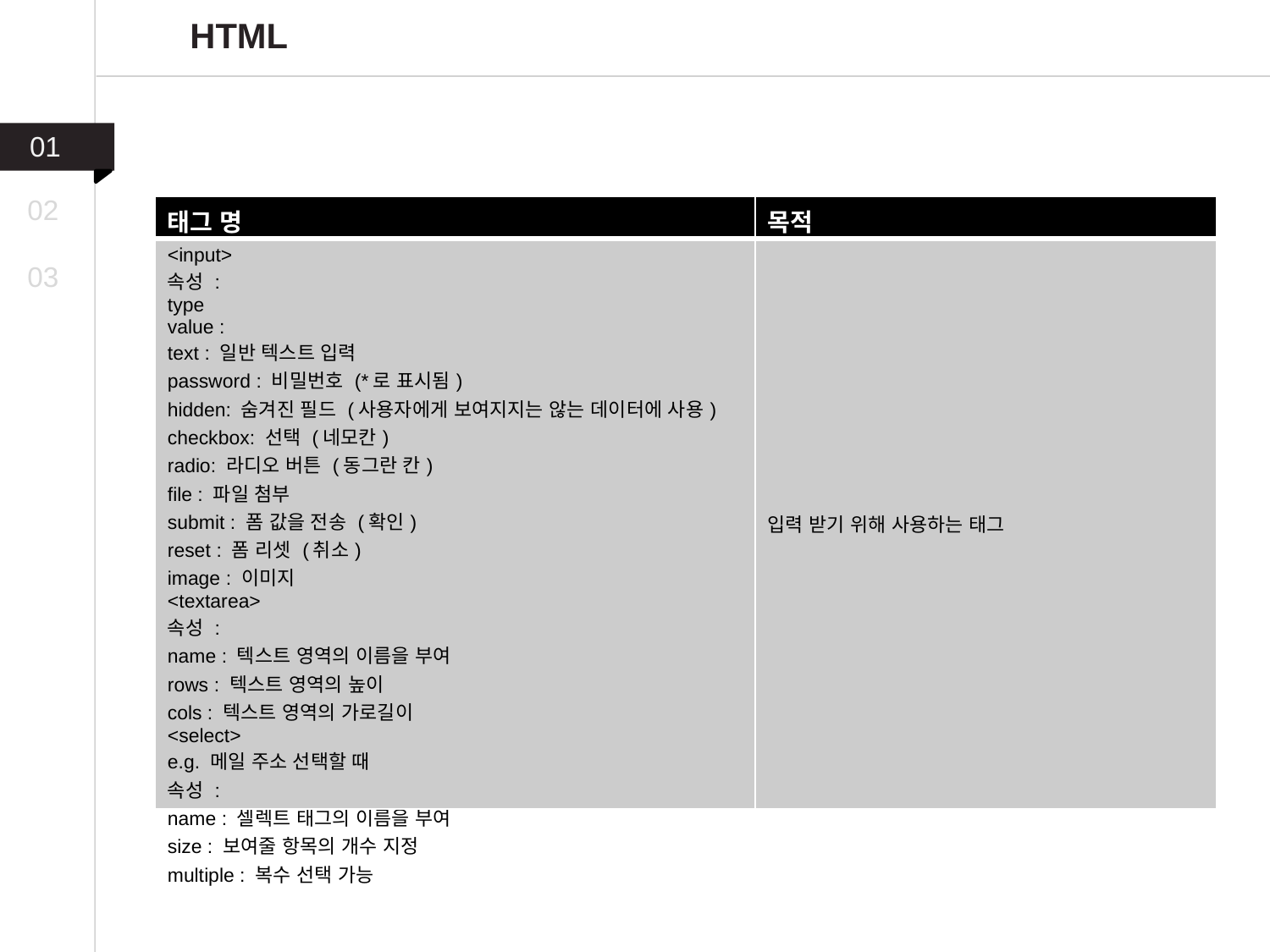

HTML
01

02
| 태그 명 | 목적 |
| --- | --- |
| <input> 속성 : type value : text : 일반 텍스트 입력 password : 비밀번호 (\*로 표시됨) hidden: 숨겨진 필드 (사용자에게 보여지지는 않는 데이터에 사용) checkbox: 선택 (네모칸) radio: 라디오 버튼 (동그란 칸) file : 파일 첨부 submit : 폼 값을 전송 (확인) reset : 폼 리셋 (취소) image : 이미지 <textarea> 속성 : name : 텍스트 영역의 이름을 부여 rows : 텍스트 영역의 높이 cols : 텍스트 영역의 가로길이 <select> e.g. 메일 주소 선택할 때 속성 : name : 셀렉트 태그의 이름을 부여 size : 보여줄 항목의 개수 지정 multiple : 복수 선택 가능 | 입력 받기 위해 사용하는 태그 |
03